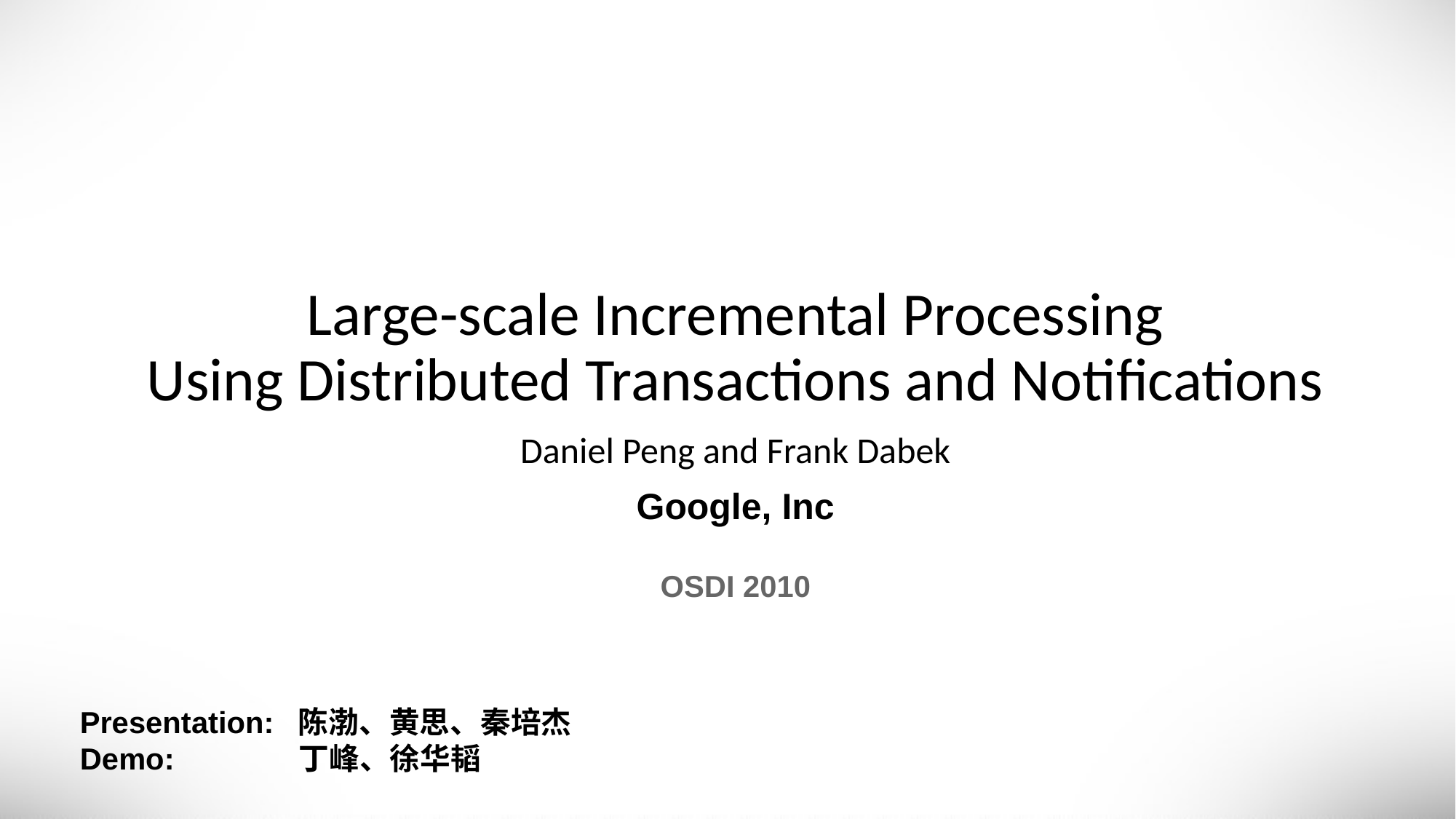

# Large-scale Incremental Processing Using Distributed Transactions and Notifications
Daniel Peng and Frank Dabek
Google, Inc
OSDI 2010
Presentation:  陈渤、黄思、秦培杰
Demo:              丁峰、徐华韬